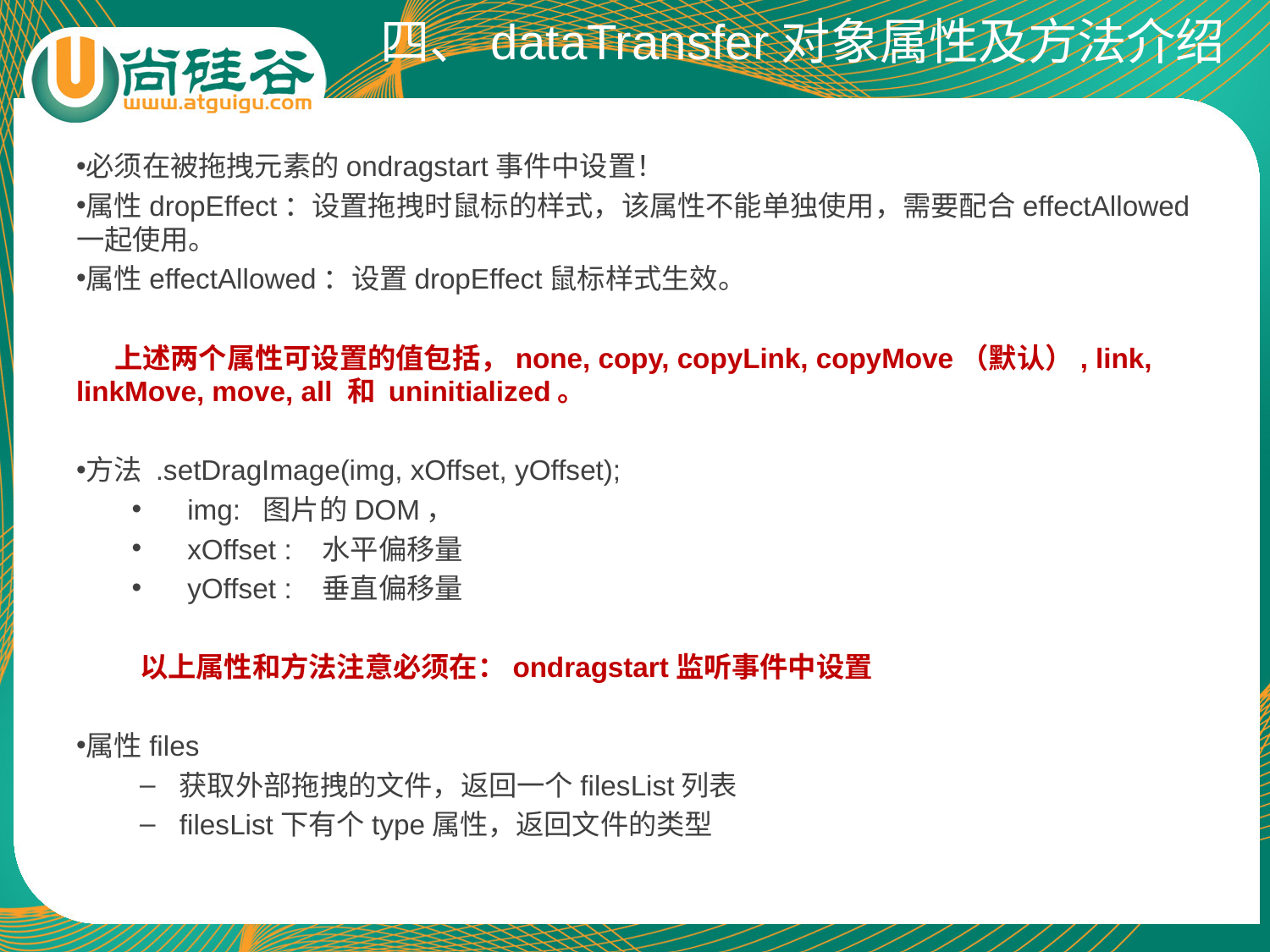

四、dataTransfer对象属性及方法介绍
必须在被拖拽元素的ondragstart事件中设置！
属性dropEffect：设置拖拽时鼠标的样式，该属性不能单独使用，需要配合effectAllowed一起使用。
属性effectAllowed：设置dropEffect鼠标样式生效。

     上述两个属性可设置的值包括，none, copy, copyLink, copyMove（默认）, link, linkMove, move, all 和 uninitialized。

方法 .setDragImage(img, xOffset, yOffset);
img:  图片的DOM，
xOffset :   水平偏移量
yOffset :   垂直偏移量

         以上属性和方法注意必须在：ondragstart监听事件中设置

属性files
获取外部拖拽的文件，返回一个filesList列表
filesList下有个type属性，返回文件的类型